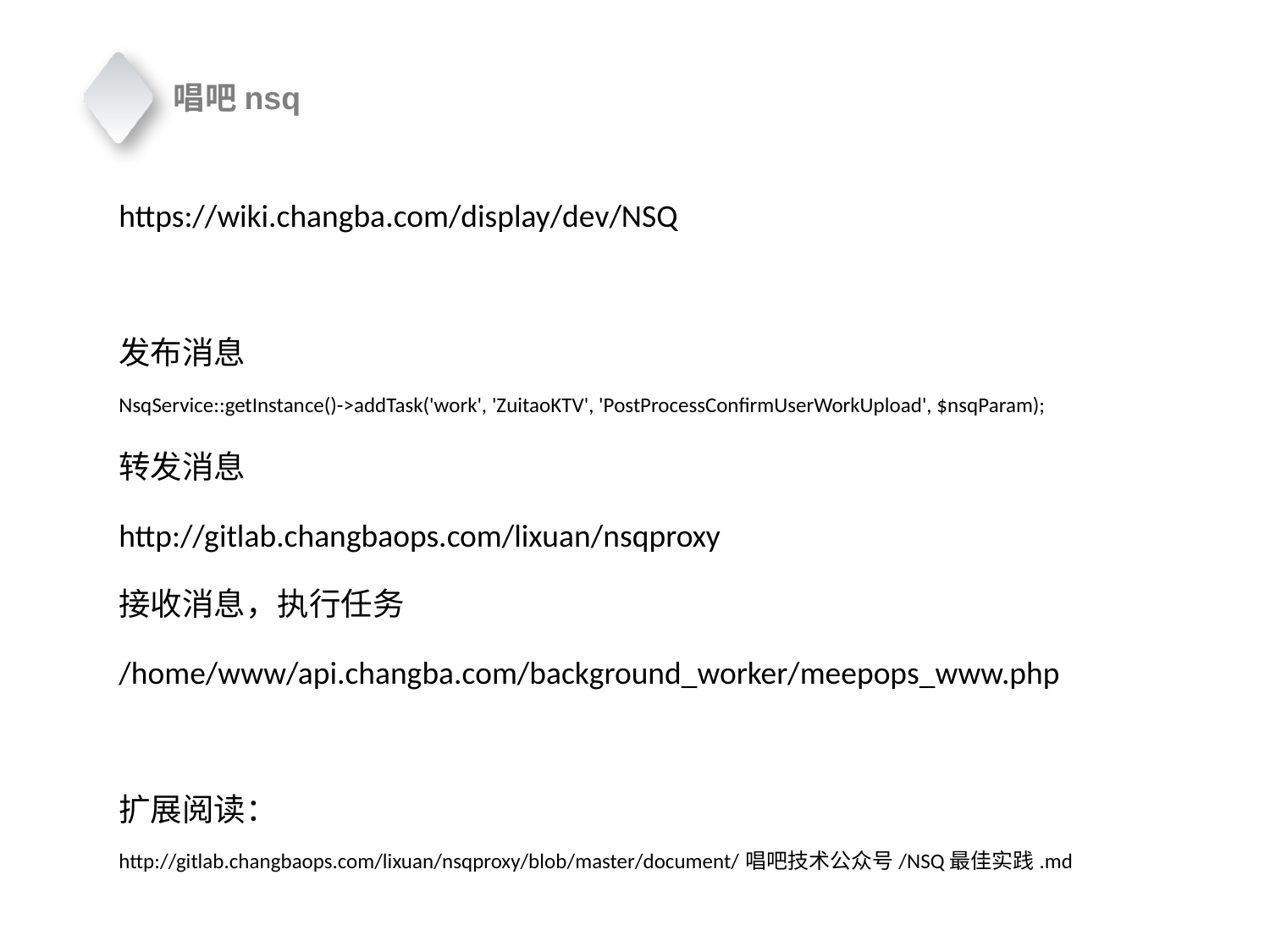

唱吧nsq
https://wiki.changba.com/display/dev/NSQ

发布消息
NsqService::getInstance()->addTask('work', 'ZuitaoKTV', 'PostProcessConfirmUserWorkUpload', $nsqParam);
转发消息
http://gitlab.changbaops.com/lixuan/nsqproxy
接收消息，执行任务
/home/www/api.changba.com/background_worker/meepops_www.php

扩展阅读：
http://gitlab.changbaops.com/lixuan/nsqproxy/blob/master/document/唱吧技术公众号/NSQ最佳实践.md